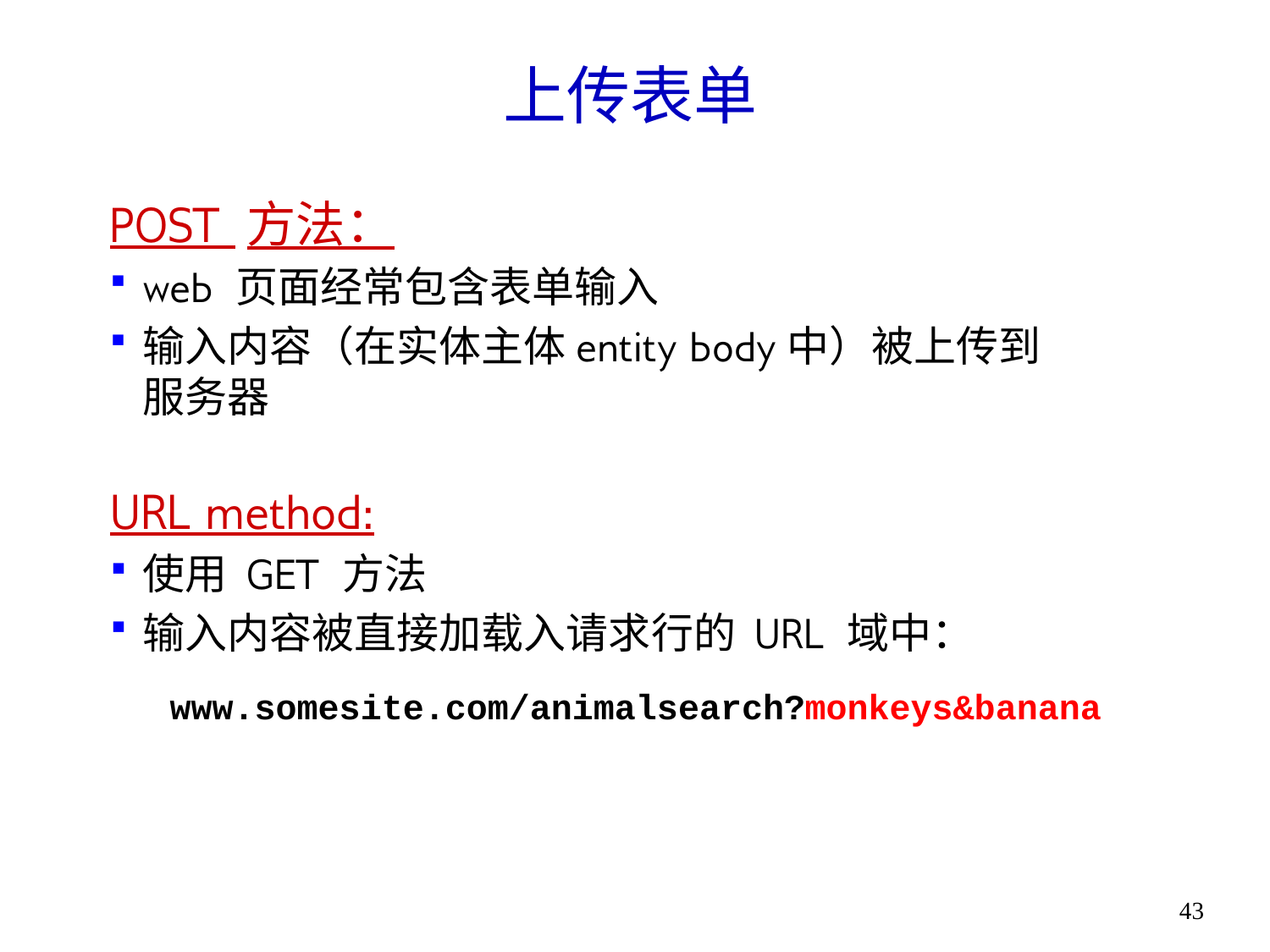

# 上传表单
POST 方法：
web 页面经常包含表单输入
输入内容（在实体主体entity body中）被上传到服务器
URL method:
使用 GET 方法
输入内容被直接加载入请求行的 URL 域中：

www.somesite.com/animalsearch?monkeys&banana
43